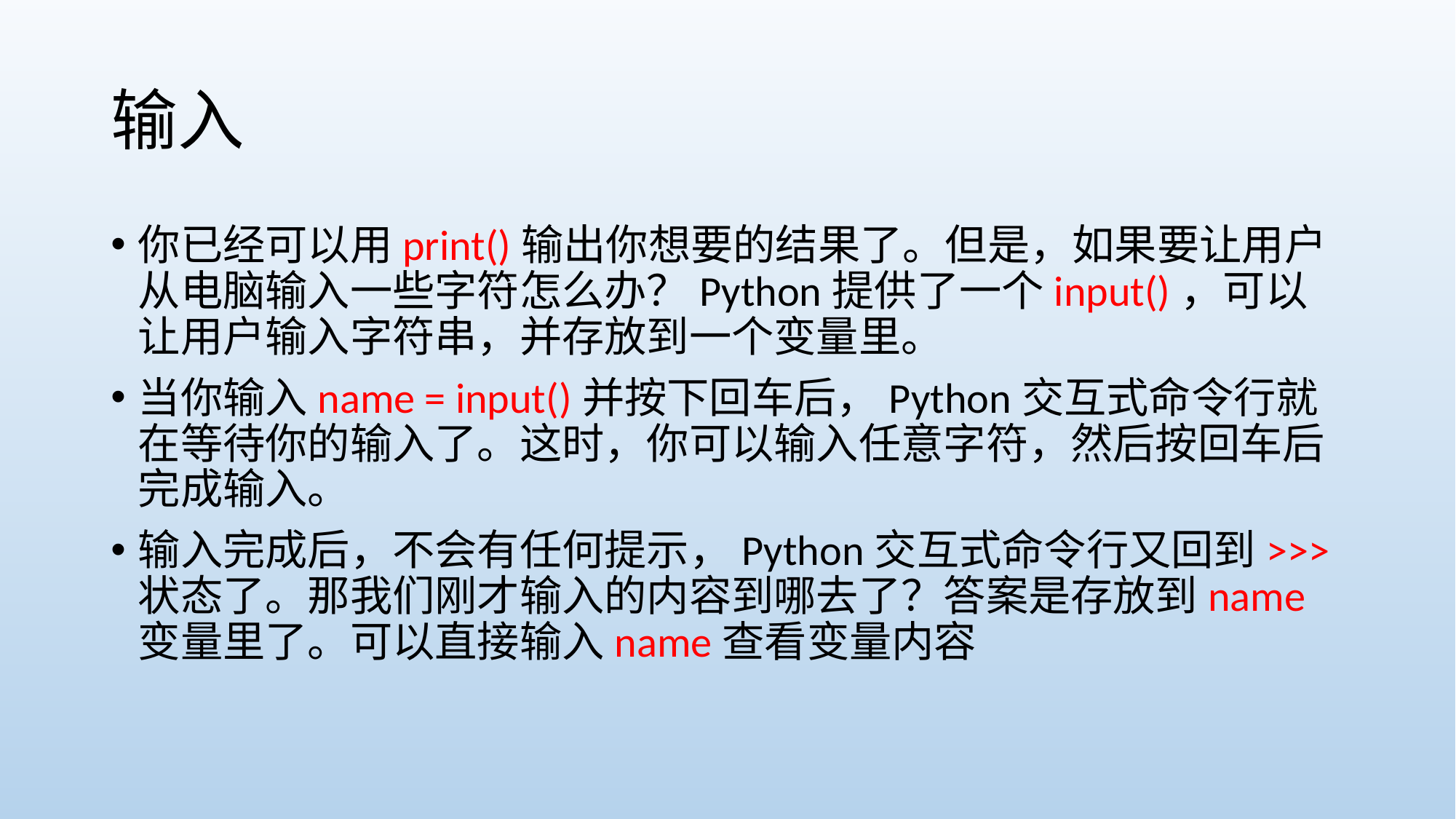

# 输入
你已经可以用print()输出你想要的结果了。但是，如果要让用户从电脑输入一些字符怎么办？Python提供了一个input()，可以让用户输入字符串，并存放到一个变量里。
当你输入name = input()并按下回车后，Python交互式命令行就在等待你的输入了。这时，你可以输入任意字符，然后按回车后完成输入。
输入完成后，不会有任何提示，Python交互式命令行又回到>>>状态了。那我们刚才输入的内容到哪去了？答案是存放到name变量里了。可以直接输入name查看变量内容